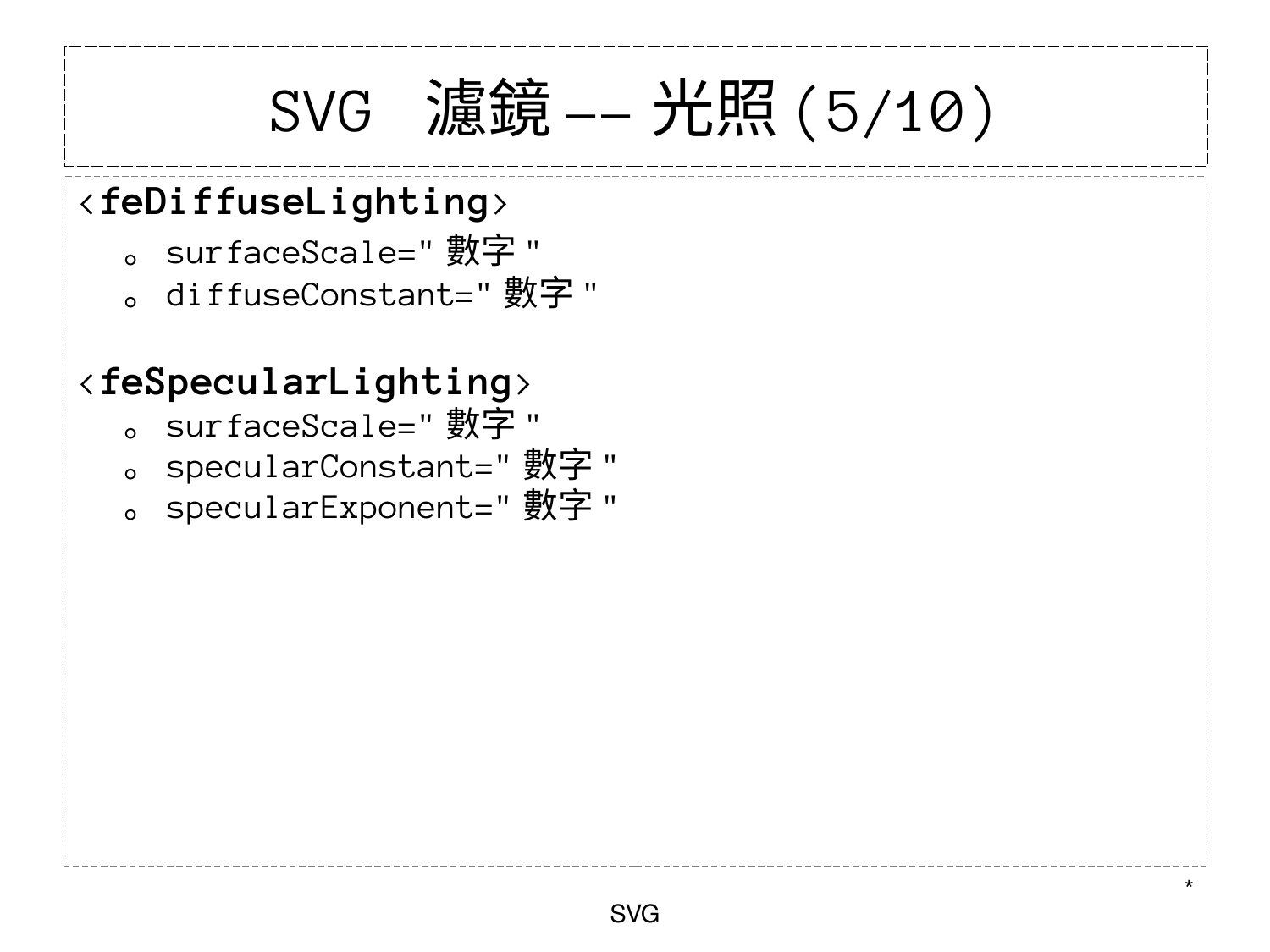

# SVG 濾鏡--光照(5/10)
<feDiffuseLighting>
	。surfaceScale="數字"
	。diffuseConstant="數字"

<feSpecularLighting>
	。surfaceScale="數字"
	。specularConstant="數字"
	。specularExponent="數字"

*
SVG